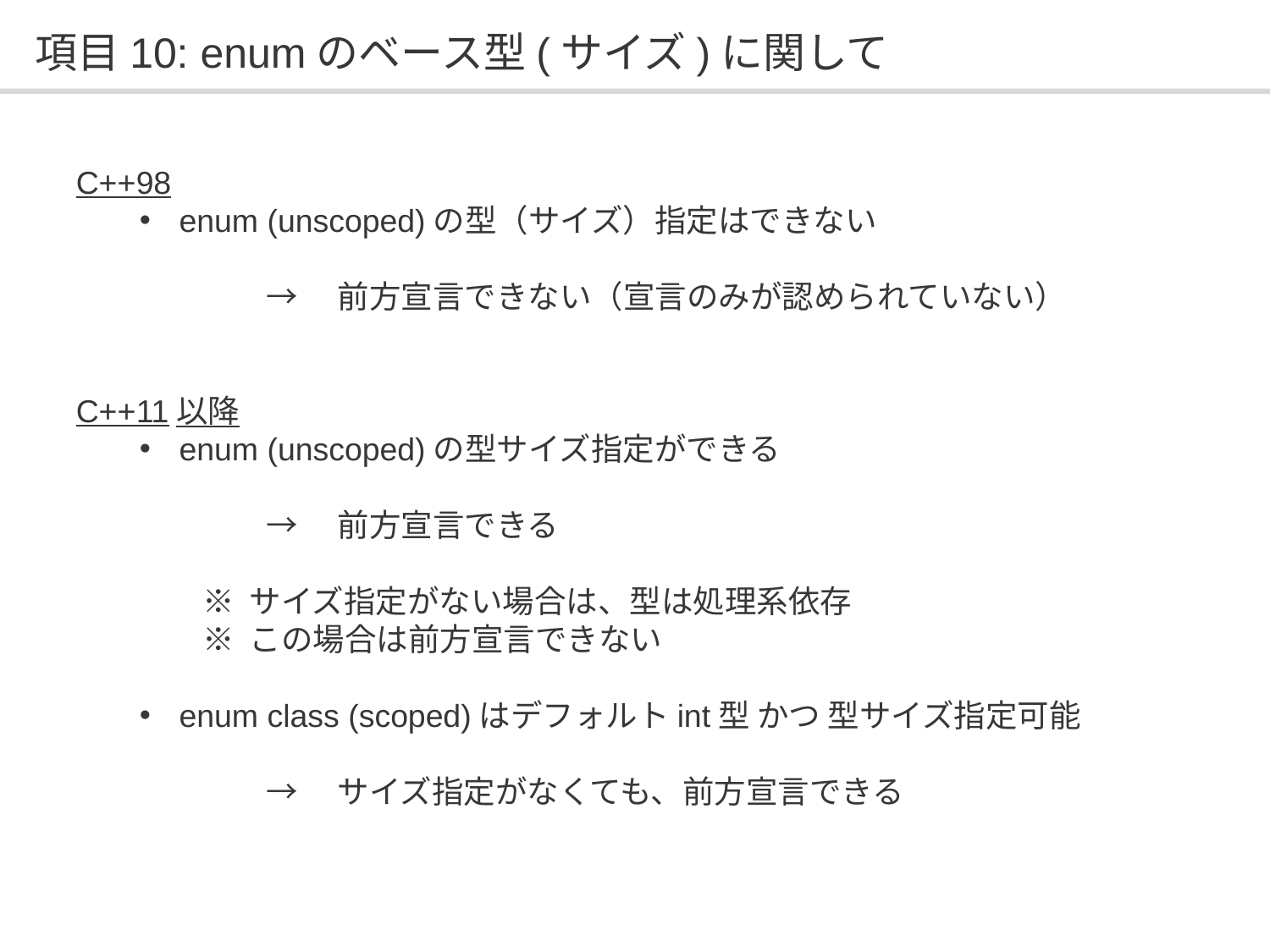

# 項目10: enumのベース型(サイズ)に関して
C++98
enum (unscoped)の型（サイズ）指定はできない

	→　前方宣言できない（宣言のみが認められていない）

C++11以降
enum (unscoped)の型サイズ指定ができる

	→　前方宣言できる

※ サイズ指定がない場合は、型は処理系依存
※ この場合は前方宣言できない

enum class (scoped)はデフォルトint型 かつ 型サイズ指定可能

	→　サイズ指定がなくても、前方宣言できる